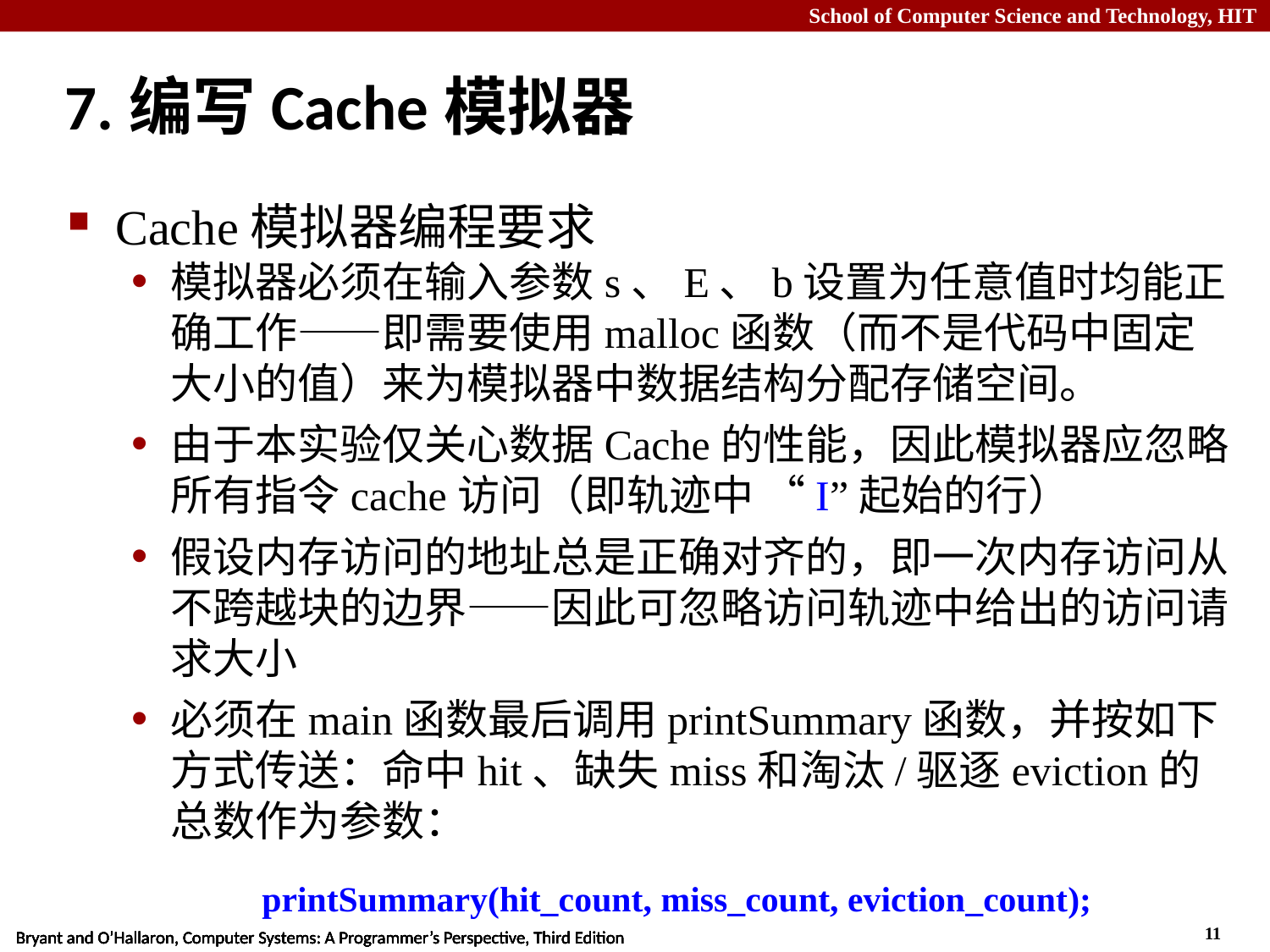

# 7.编写Cache模拟器
Cache模拟器编程要求
模拟器必须在输入参数s、E、b设置为任意值时均能正确工作——即需要使用malloc函数（而不是代码中固定大小的值）来为模拟器中数据结构分配存储空间。
由于本实验仅关心数据Cache的性能，因此模拟器应忽略所有指令cache访问（即轨迹中 “I”起始的行）
假设内存访问的地址总是正确对齐的，即一次内存访问从不跨越块的边界——因此可忽略访问轨迹中给出的访问请求大小
必须在main函数最后调用printSummary函数，并按如下方式传送：命中hit、缺失miss和淘汰/驱逐eviction的总数作为参数：
printSummary(hit_count, miss_count, eviction_count);